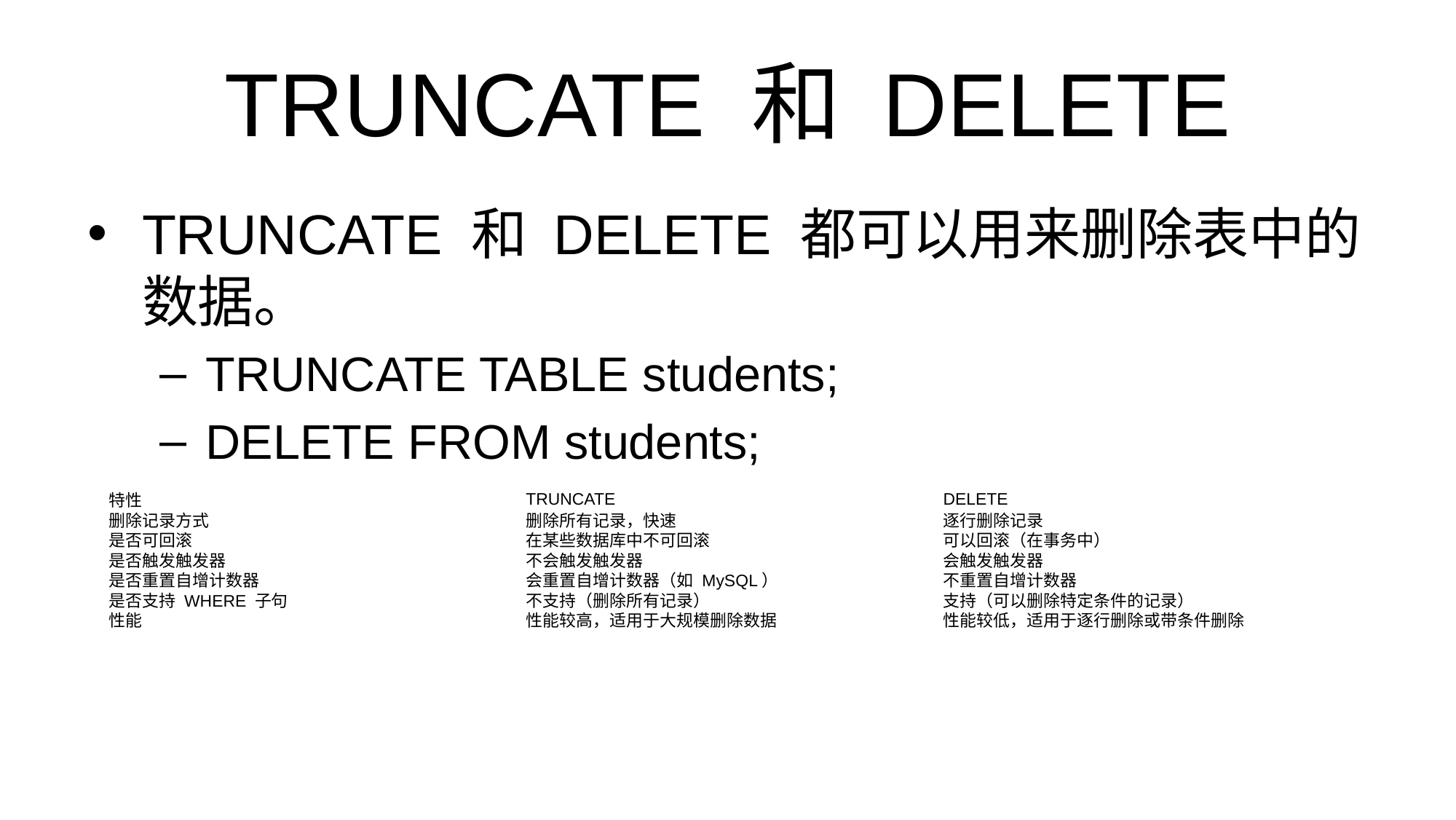

# TRUNCATE 和 DELETE
TRUNCATE 和 DELETE 都可以用来删除表中的数据。
TRUNCATE TABLE students;
DELETE FROM students;

| 特性 | TRUNCATE | DELETE |
| --- | --- | --- |
| 删除记录方式 | 删除所有记录，快速 | 逐行删除记录 |
| --- | --- | --- |
| 是否可回滚 | 在某些数据库中不可回滚 | 可以回滚（在事务中） |
| --- | --- | --- |
| 是否触发触发器 | 不会触发触发器 | 会触发触发器 |
| --- | --- | --- |
| 是否重置自增计数器 | 会重置自增计数器（如 MySQL） | 不重置自增计数器 |
| --- | --- | --- |
| 是否支持 WHERE 子句 | 不支持（删除所有记录） | 支持（可以删除特定条件的记录） |
| --- | --- | --- |
| 性能 | 性能较高，适用于大规模删除数据 | 性能较低，适用于逐行删除或带条件删除 |
| --- | --- | --- |